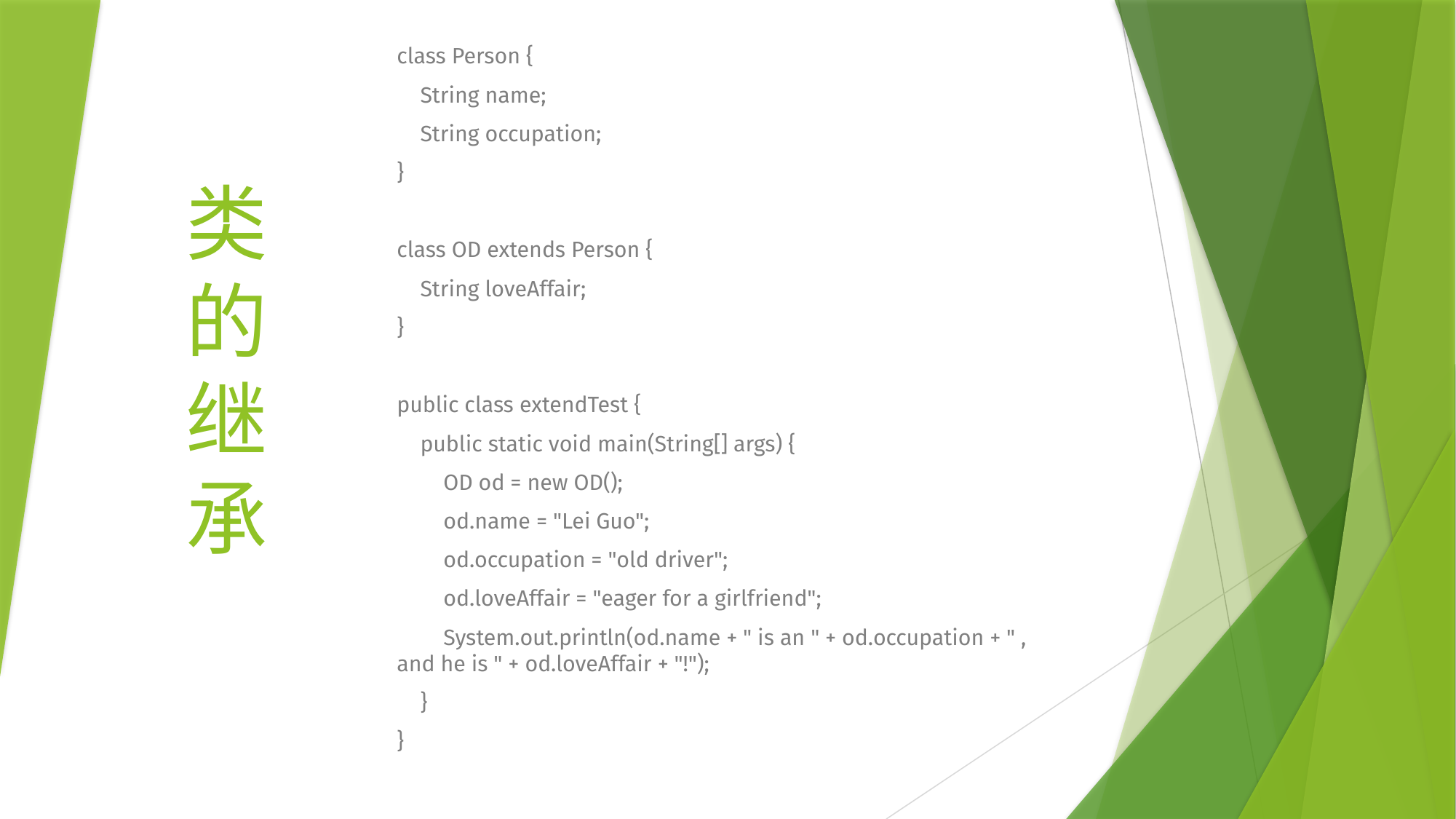

class Person {
    String name;
    String occupation;
}

class OD extends Person {
    String loveAffair;
}

public class extendTest {
    public static void main(String[] args) {
        OD od = new OD();
        od.name = "Lei Guo";
        od.occupation = "old driver";
        od.loveAffair = "eager for a girlfriend";
        System.out.println(od.name + " is an " + od.occupation + " , and he is " + od.loveAffair + "!");
    }
}
# 类的继承